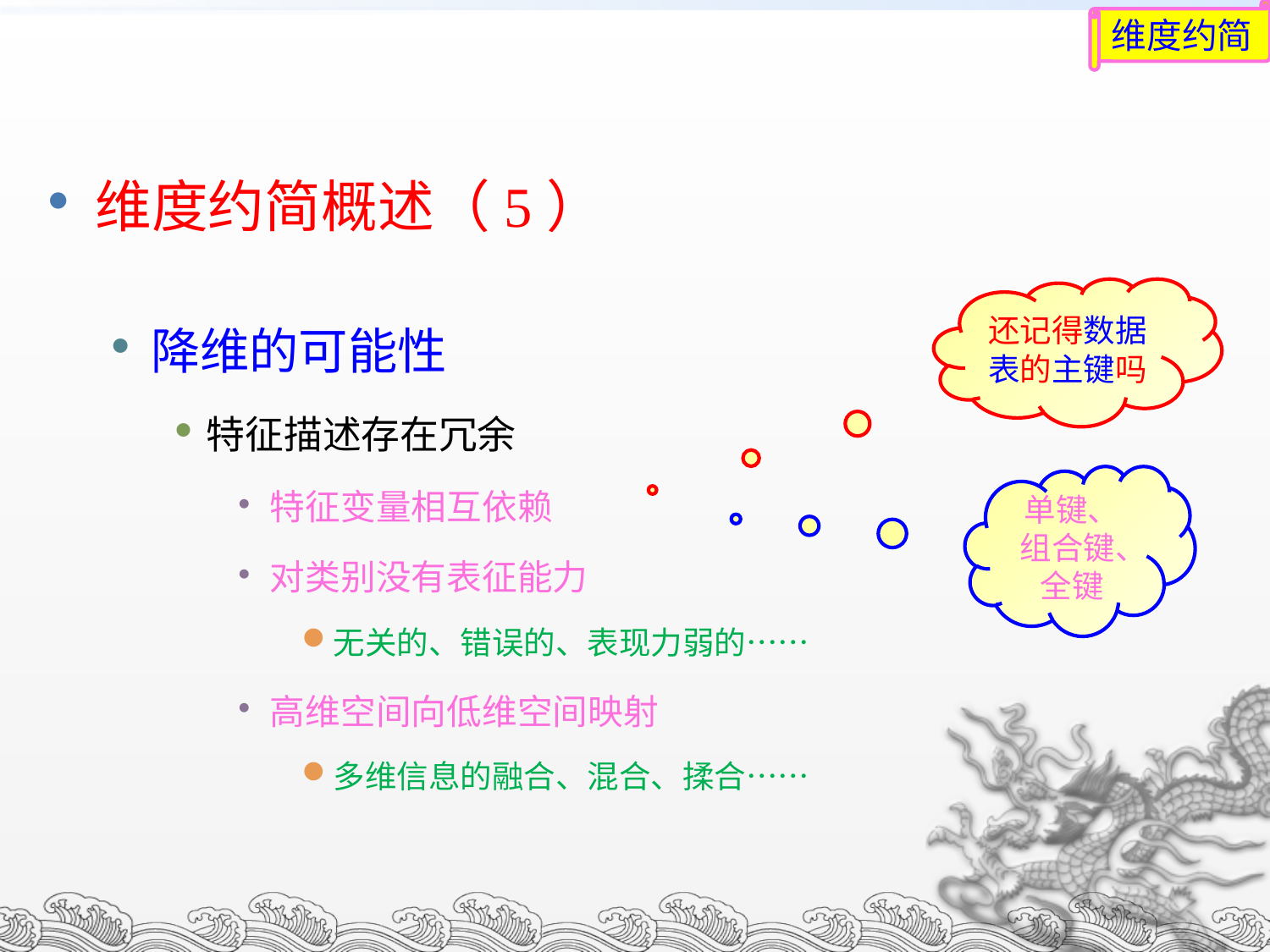

维度约简

维度约简概述（5）

降维的可能性
特征描述存在冗余
特征变量相互依赖
对类别没有表征能力
无关的、错误的、表现力弱的……
高维空间向低维空间映射
多维信息的融合、混合、揉合……
还记得数据表的主键吗
单键、
组合键、
全键